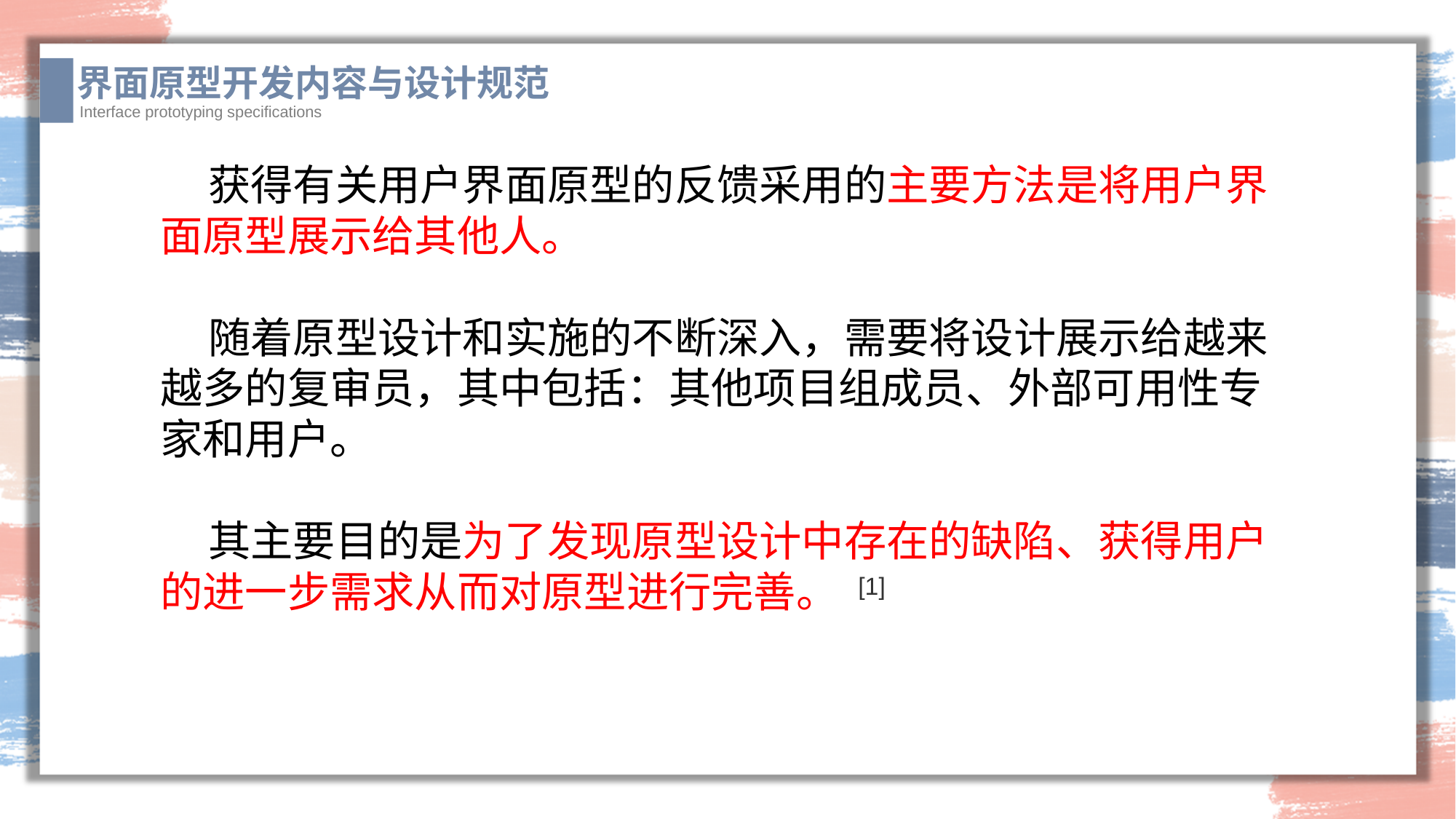

界面原型开发内容与设计规范
Interface prototyping specifications

    获得有关用户界面原型的反馈采用的主要方法是将用户界面原型展示给其他人。

    随着原型设计和实施的不断深入，需要将设计展示给越来越多的复审员，其中包括：其他项目组成员、外部可用性专家和用户。

    其主要目的是为了发现原型设计中存在的缺陷、获得用户的进一步需求从而对原型进行完善。 [1]